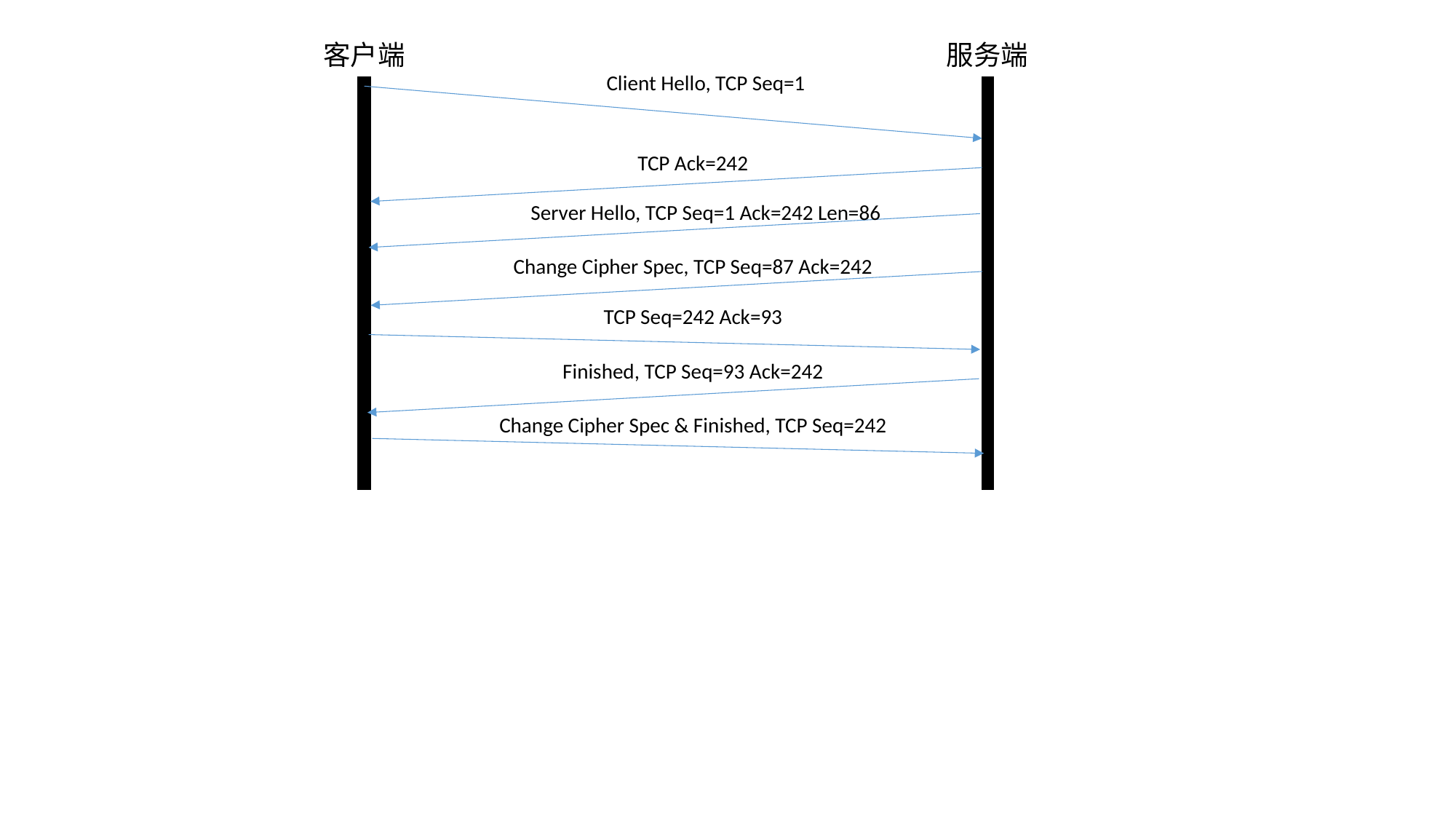

客户端
服务端
Client Hello, TCP Seq=1

TCP Ack=242
Server Hello, TCP Seq=1 Ack=242 Len=86
Change Cipher Spec, TCP Seq=87 Ack=242
TCP Seq=242 Ack=93
Finished, TCP Seq=93 Ack=242
Change Cipher Spec & Finished, TCP Seq=242